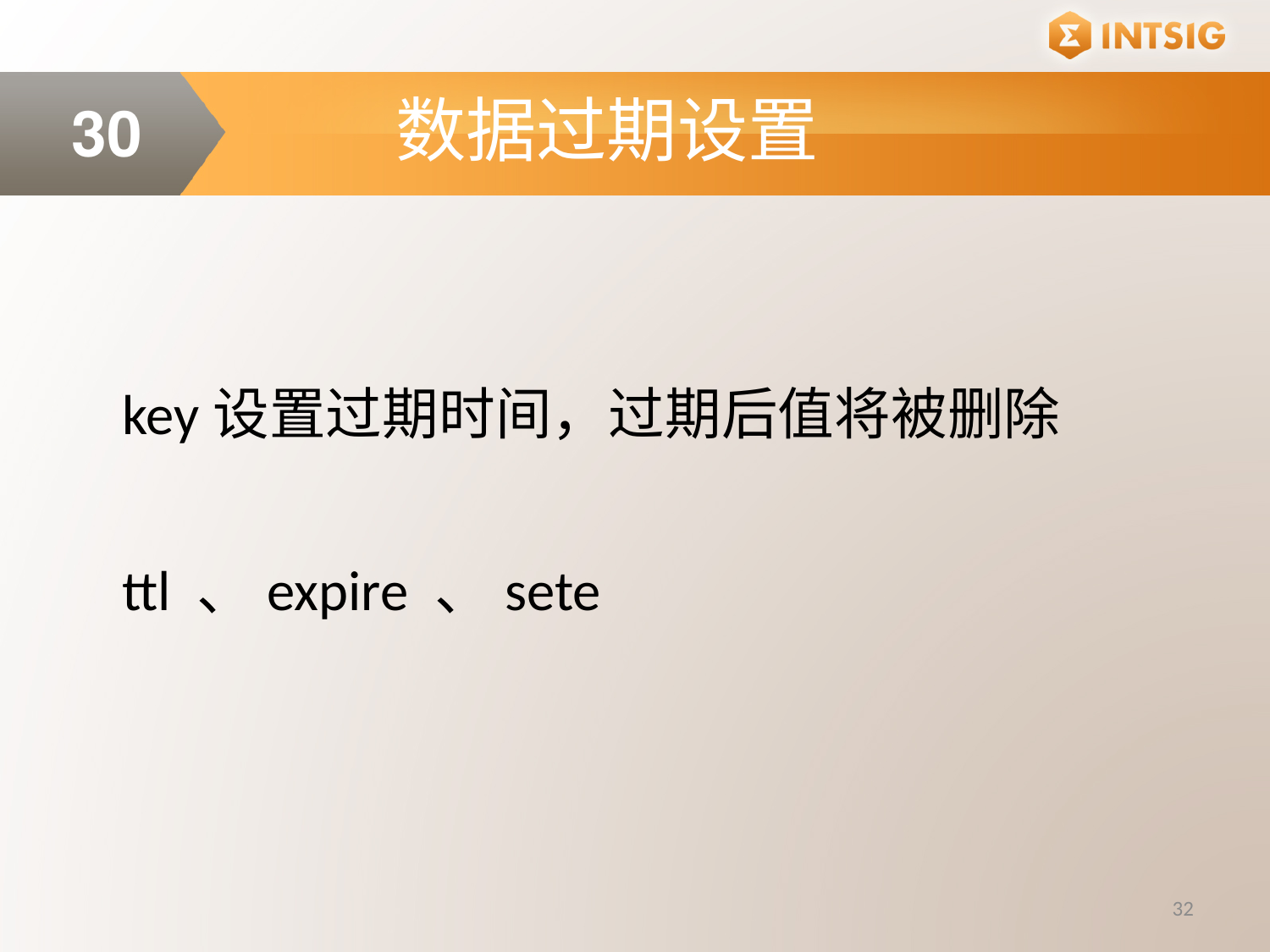

数据过期设置
30
key设置过期时间，过期后值将被删除

ttl 、expire 、sete
32